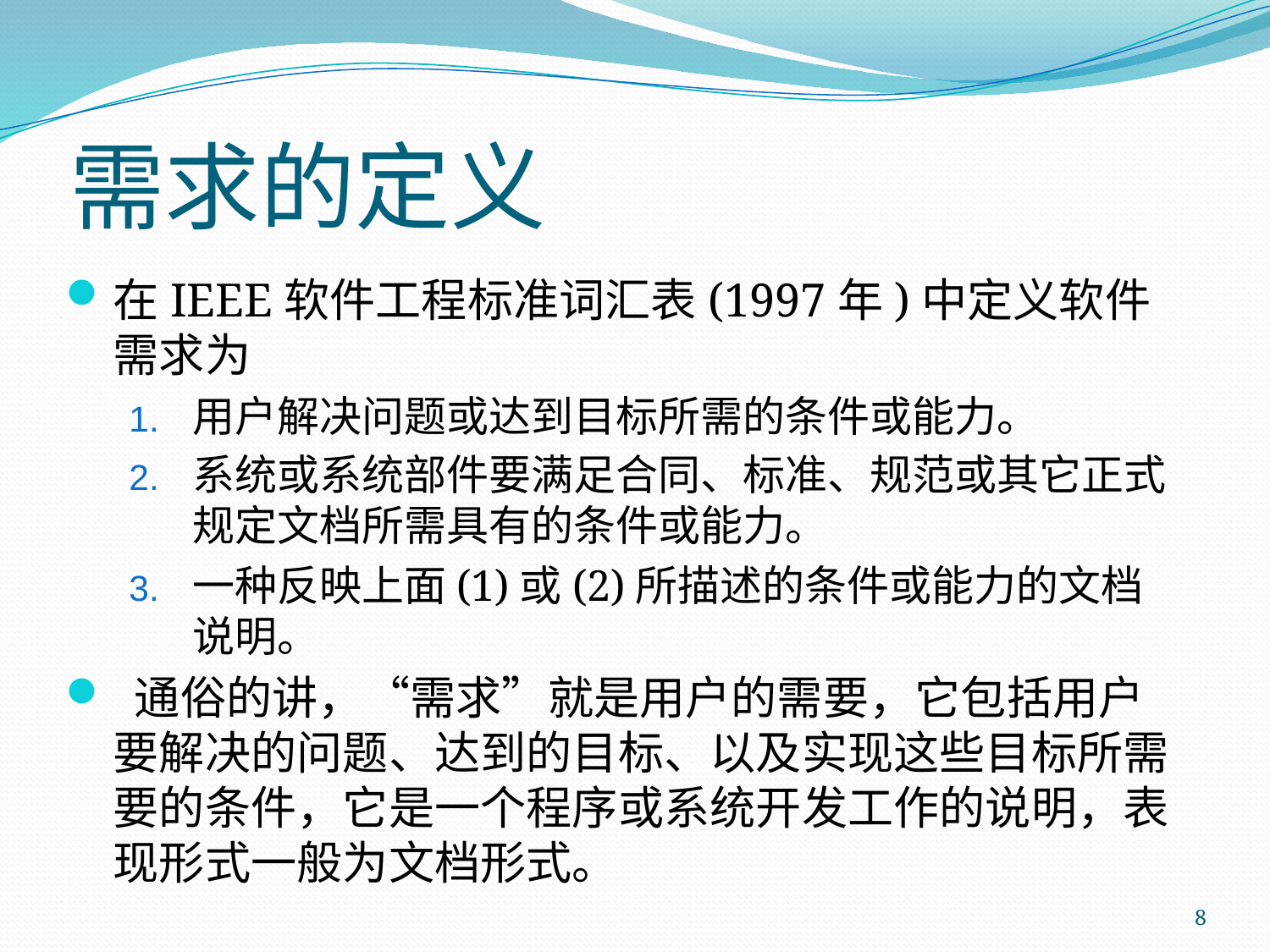

# 需求的定义
在IEEE软件工程标准词汇表(1997年)中定义软件需求为
用户解决问题或达到目标所需的条件或能力。
系统或系统部件要满足合同、标准、规范或其它正式规定文档所需具有的条件或能力。
一种反映上面(1)或(2)所描述的条件或能力的文档说明。
 通俗的讲，“需求”就是用户的需要，它包括用户要解决的问题、达到的目标、以及实现这些目标所需要的条件，它是一个程序或系统开发工作的说明，表现形式一般为文档形式。
8